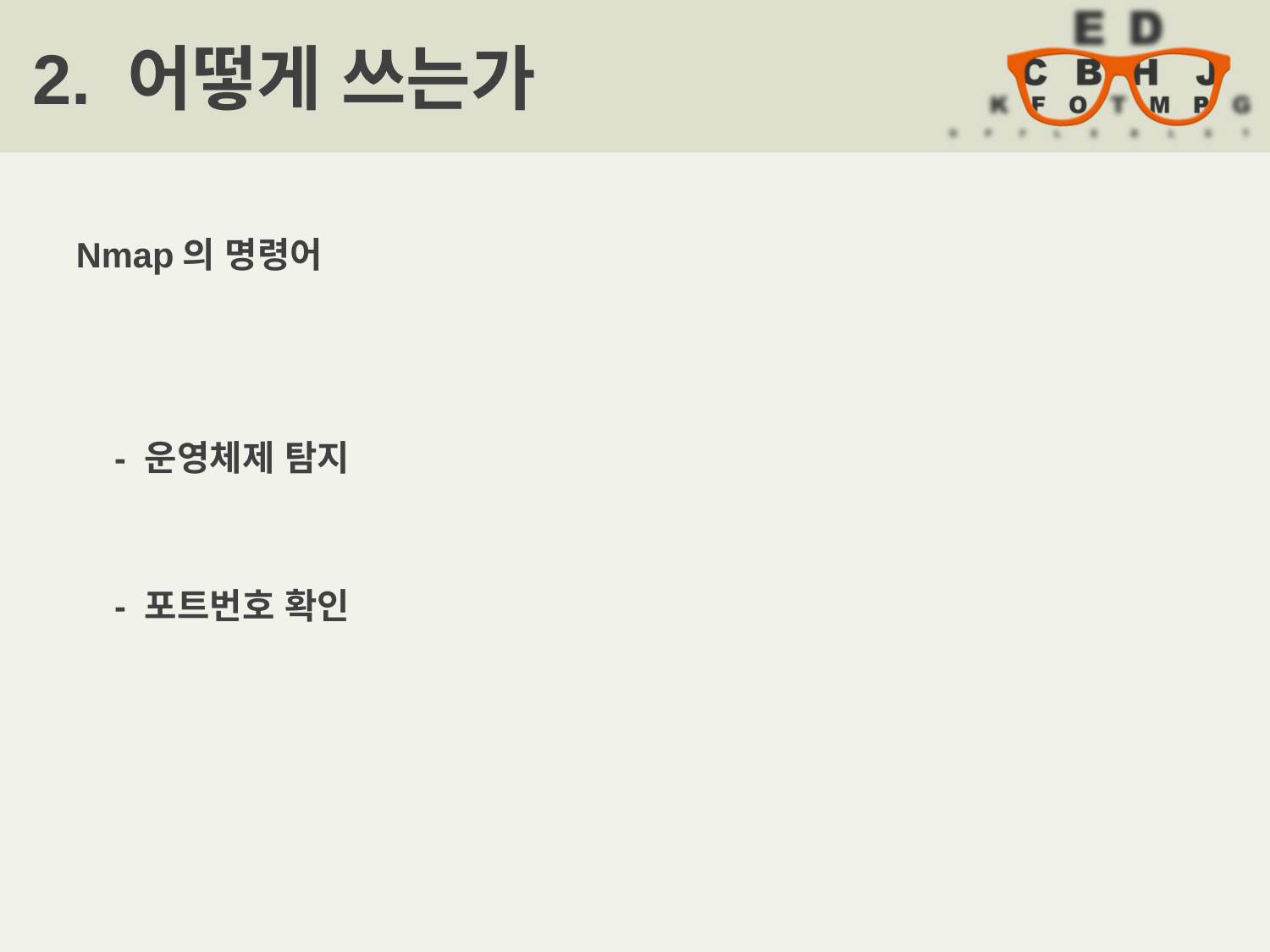

# 2. 어떻게 쓰는가
Nmap의 명령어
- 운영체제 탐지

- 포트번호 확인